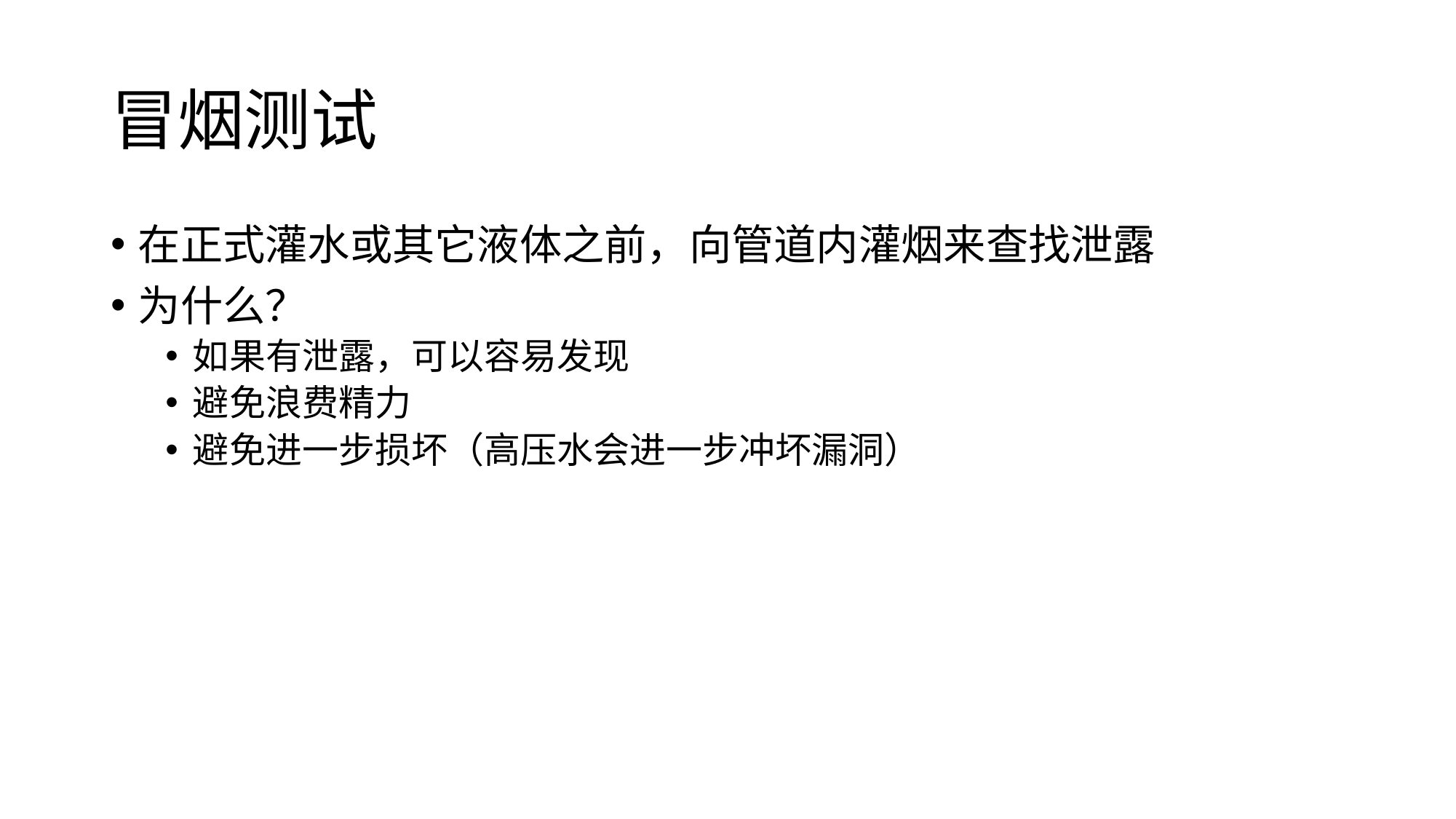

# 冒烟测试
在正式灌水或其它液体之前，向管道内灌烟来查找泄露
为什么？
如果有泄露，可以容易发现
避免浪费精力
避免进一步损坏（高压水会进一步冲坏漏洞）